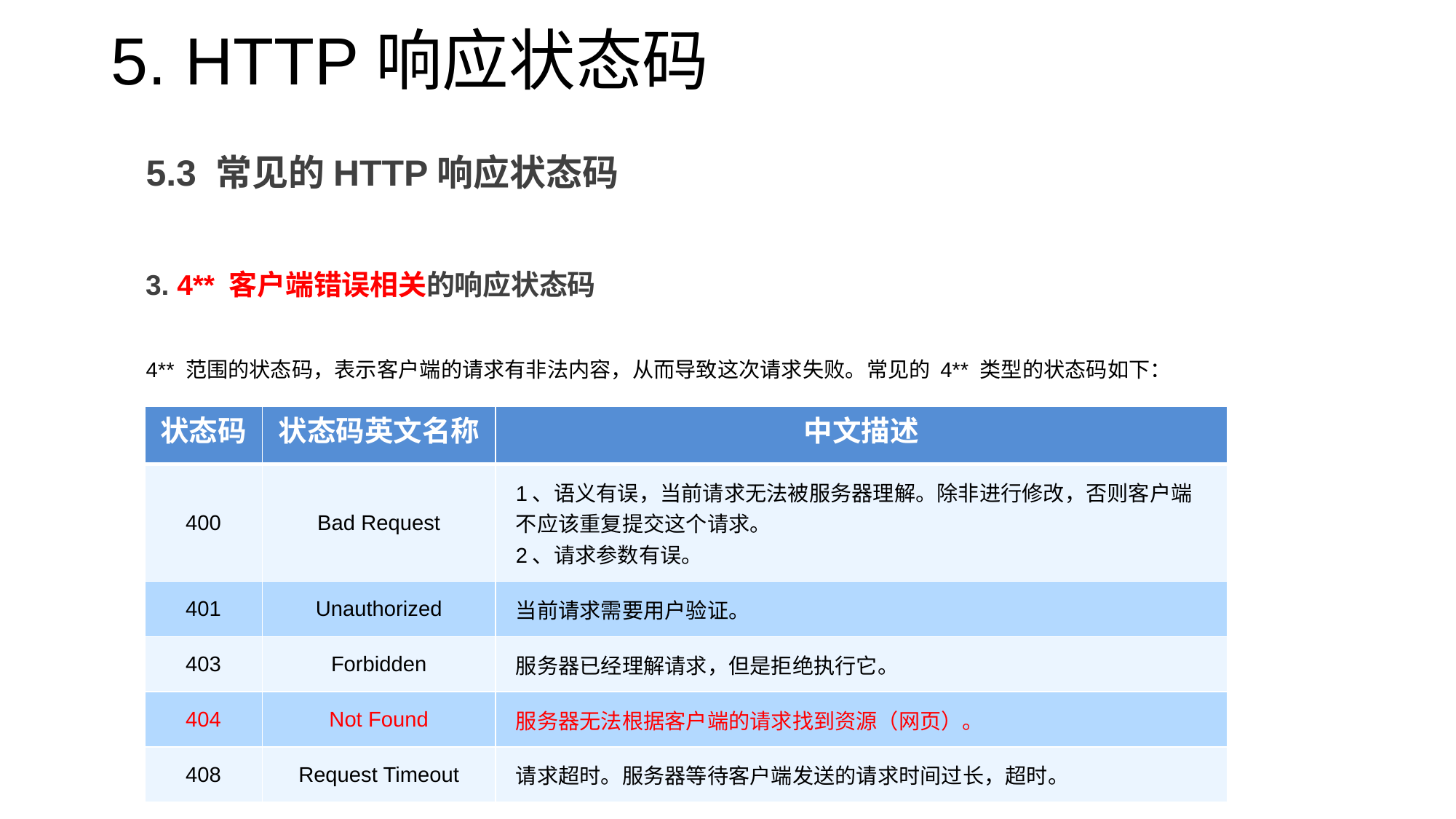

# 5. HTTP响应状态码
5.3 常见的HTTP响应状态码
3. 4** 客户端错误相关的响应状态码
4** 范围的状态码，表示客户端的请求有非法内容，从而导致这次请求失败。常见的 4** 类型的状态码如下：
| 状态码 | 状态码英文名称 | 中文描述 |
| --- | --- | --- |
| 400 | Bad Request | 1、语义有误，当前请求无法被服务器理解。除非进行修改，否则客户端不应该重复提交这个请求。 2、请求参数有误。 |
| 401 | Unauthorized | 当前请求需要用户验证。 |
| 403 | Forbidden | 服务器已经理解请求，但是拒绝执行它。 |
| 404 | Not Found | 服务器无法根据客户端的请求找到资源（网页）。 |
| 408 | Request Timeout | 请求超时。服务器等待客户端发送的请求时间过长，超时。 |